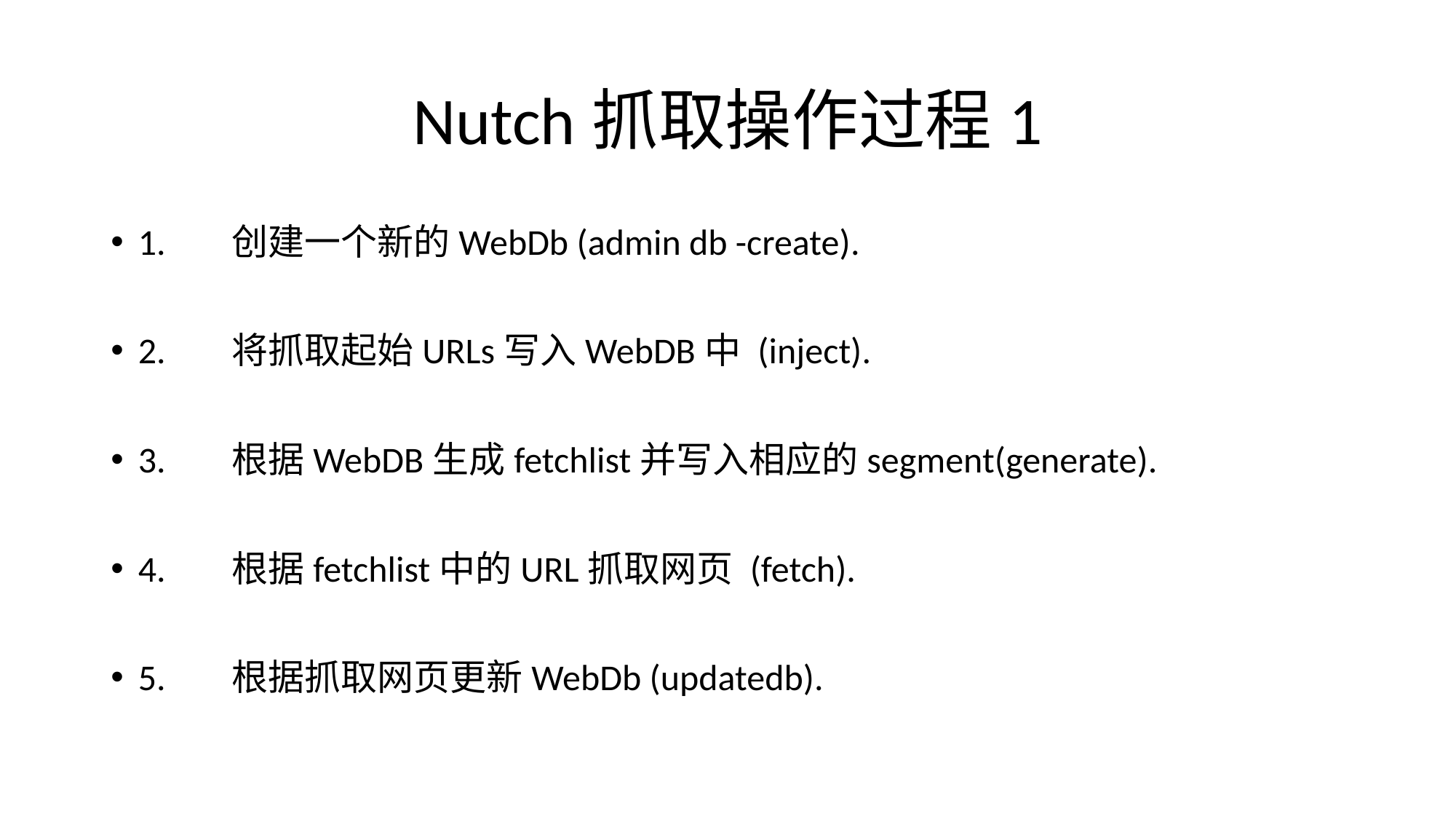

# Nutch抓取操作过程1
1.       创建一个新的WebDb (admin db -create).

2.       将抓取起始URLs写入WebDB中 (inject).

3.       根据WebDB生成fetchlist并写入相应的segment(generate).

4.       根据fetchlist中的URL抓取网页 (fetch).

5.       根据抓取网页更新WebDb (updatedb).